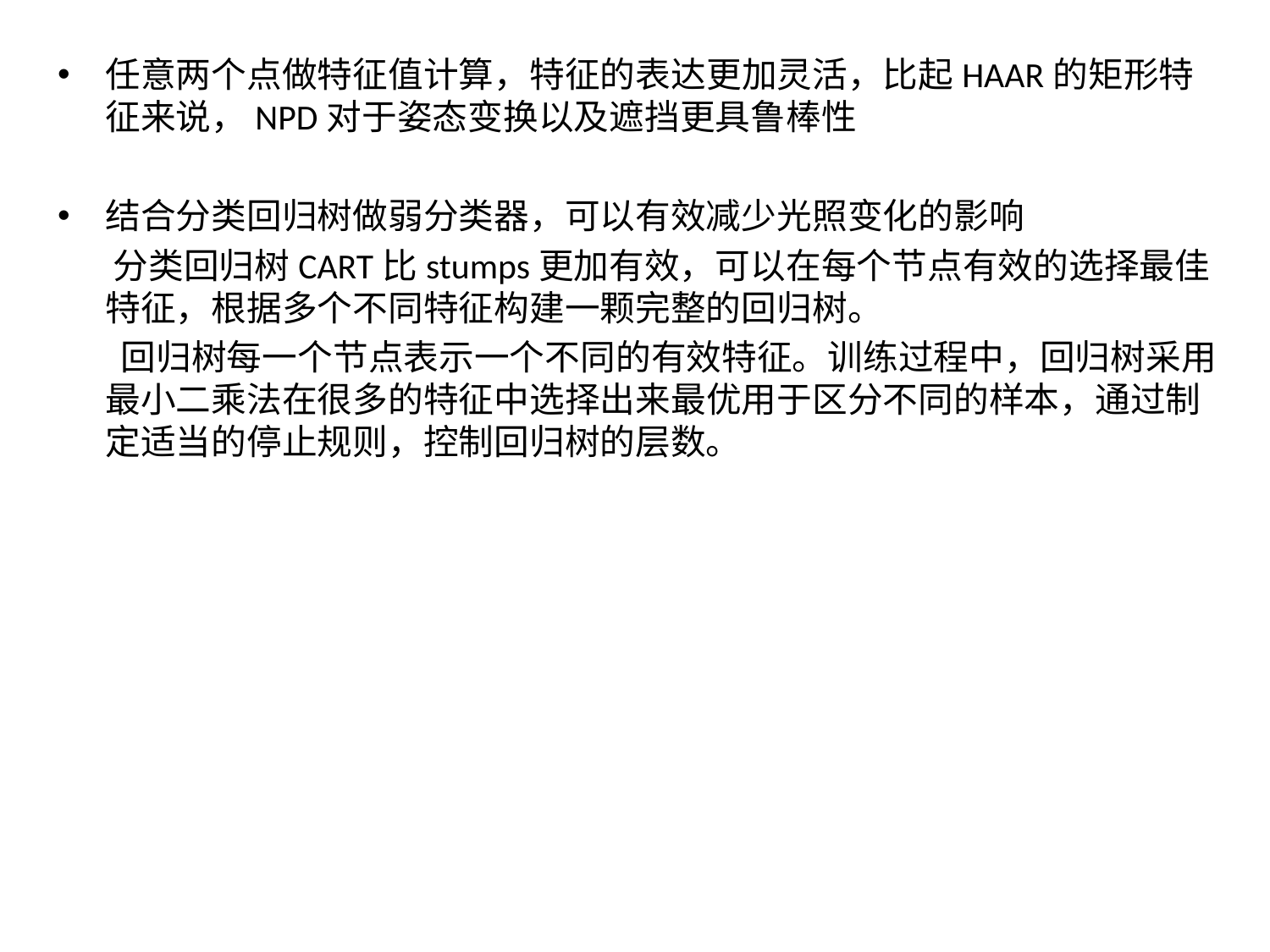

任意两个点做特征值计算，特征的表达更加灵活，比起HAAR的矩形特征来说，NPD对于姿态变换以及遮挡更具鲁棒性

结合分类回归树做弱分类器，可以有效减少光照变化的影响
      分类回归树CART比stumps更加有效，可以在每个节点有效的选择最佳特征，根据多个不同特征构建一颗完整的回归树。
       回归树每一个节点表示一个不同的有效特征。训练过程中，回归树采用最小二乘法在很多的特征中选择出来最优用于区分不同的样本，通过制定适当的停止规则，控制回归树的层数。